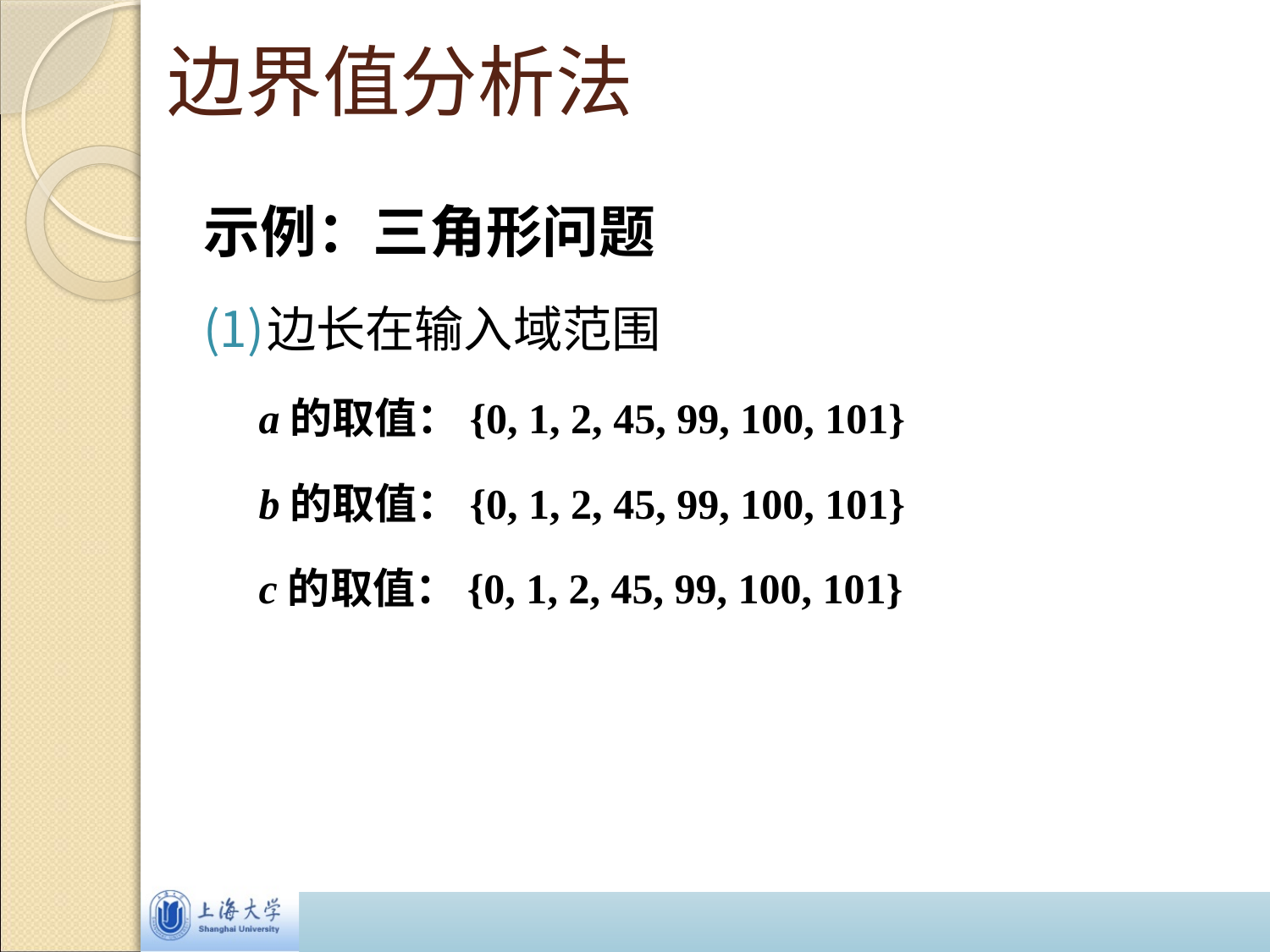

# 边界值分析法
示例：三角形问题
边长在输入域范围
a的取值：{0, 1, 2, 45, 99, 100, 101}
b的取值：{0, 1, 2, 45, 99, 100, 101}
c的取值：{0, 1, 2, 45, 99, 100, 101}